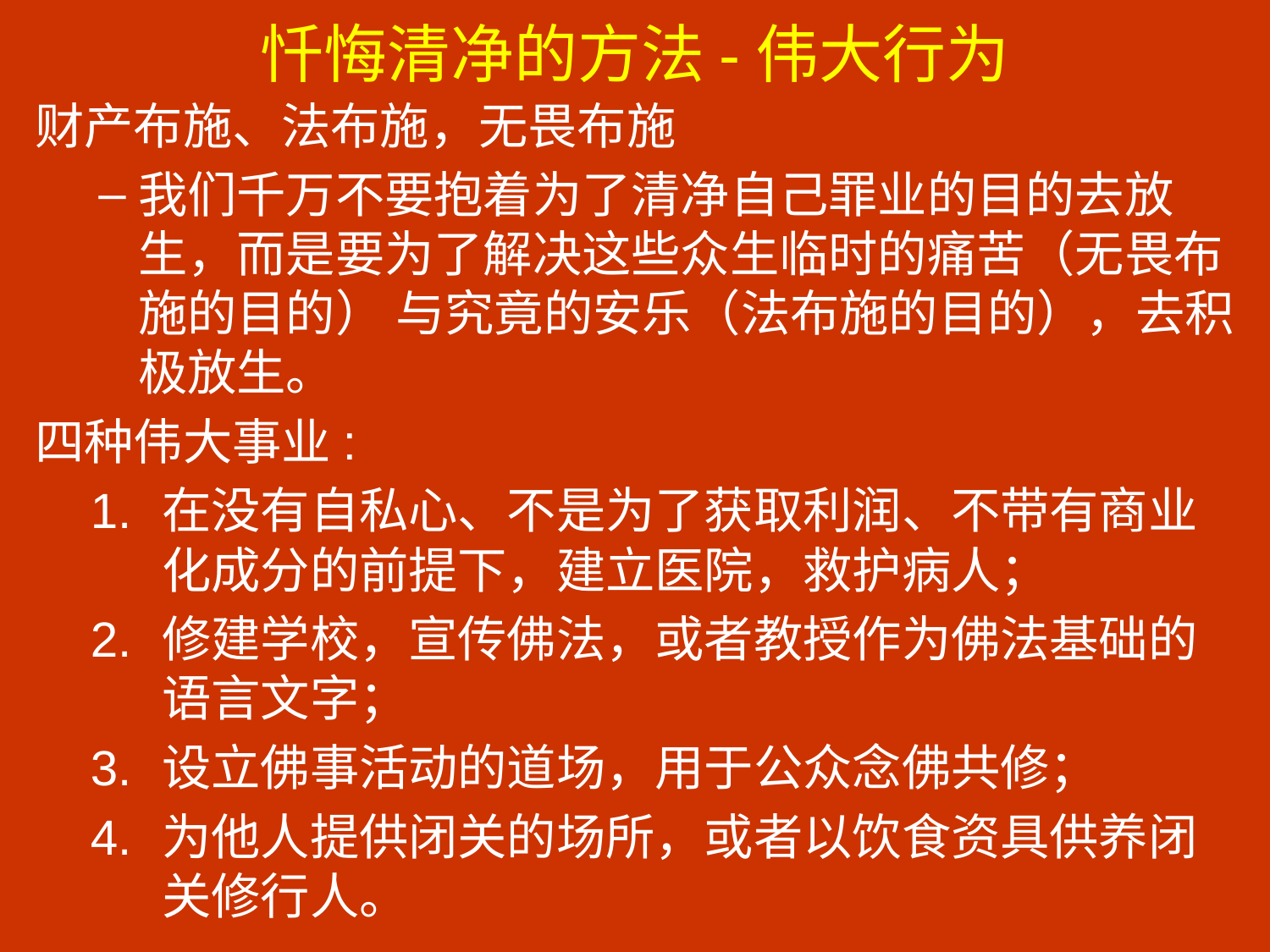

# 忏悔清净的方法-伟大行为
财产布施、法布施，无畏布施
我们千万不要抱着为了清净自己罪业的目的去放生，而是要为了解决这些众生临时的痛苦（无畏布施的目的） 与究竟的安乐（法布施的目的），去积极放生。
四种伟大事业:
在没有自私心、不是为了获取利润、不带有商业化成分的前提下，建立医院，救护病人；
修建学校，宣传佛法，或者教授作为佛法基础的语言文字；
设立佛事活动的道场，用于公众念佛共修；
为他人提供闭关的场所，或者以饮食资具供养闭关修行人。